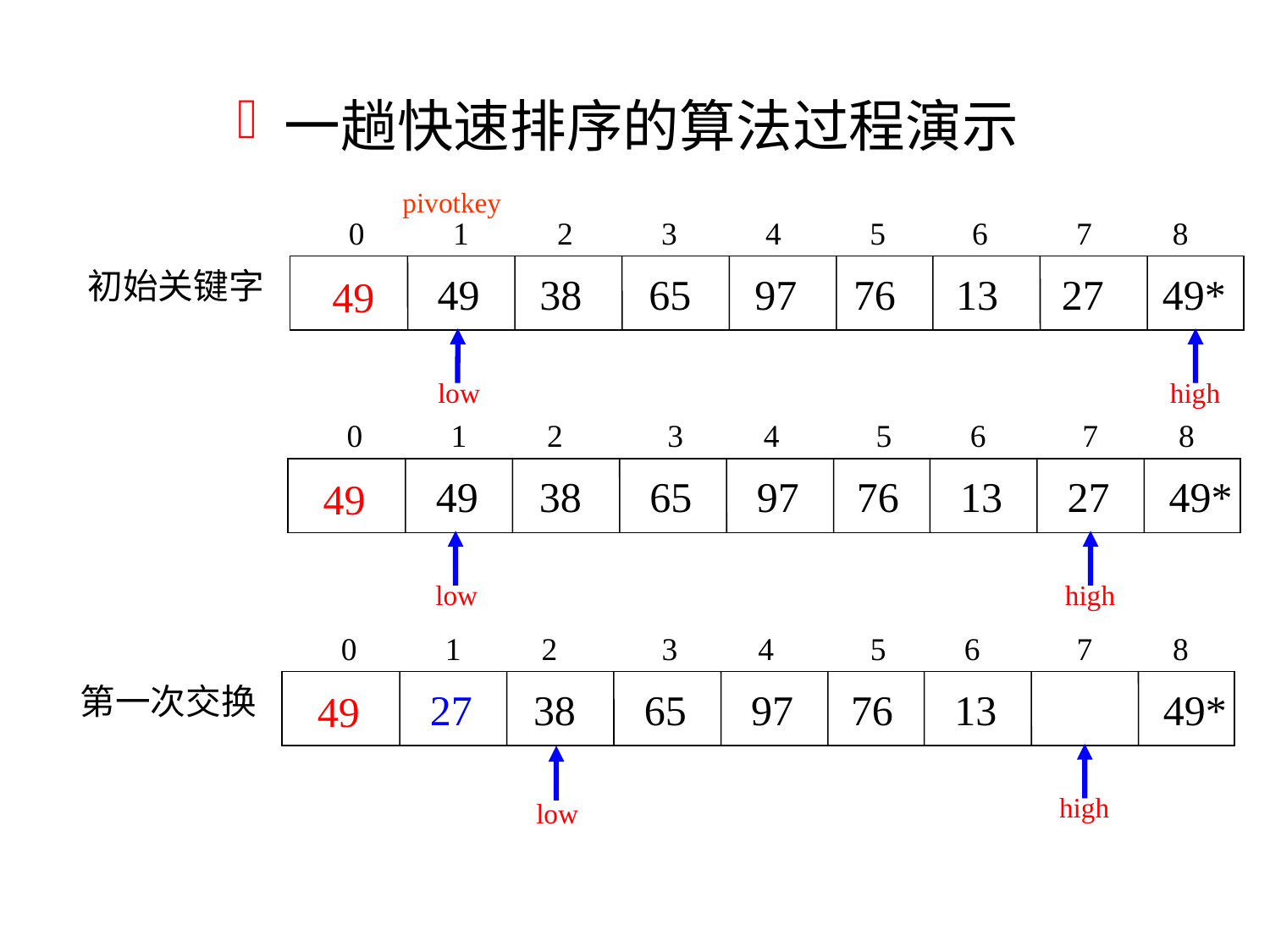

一趟快速排序的算法过程演示
pivotkey
  0           1           2           3           4           5           6           7          8

初始关键字

high
low
49
38
65
97
76
13
27
49*
49
  0           1          2             3          4            5          6            7          8

49
38
65
97
76
13
27
49*
49

high
low
  0           1          2             3          4            5          6            7          8

第一次交换
27
38
65
97
76
13
49

high
low
49*